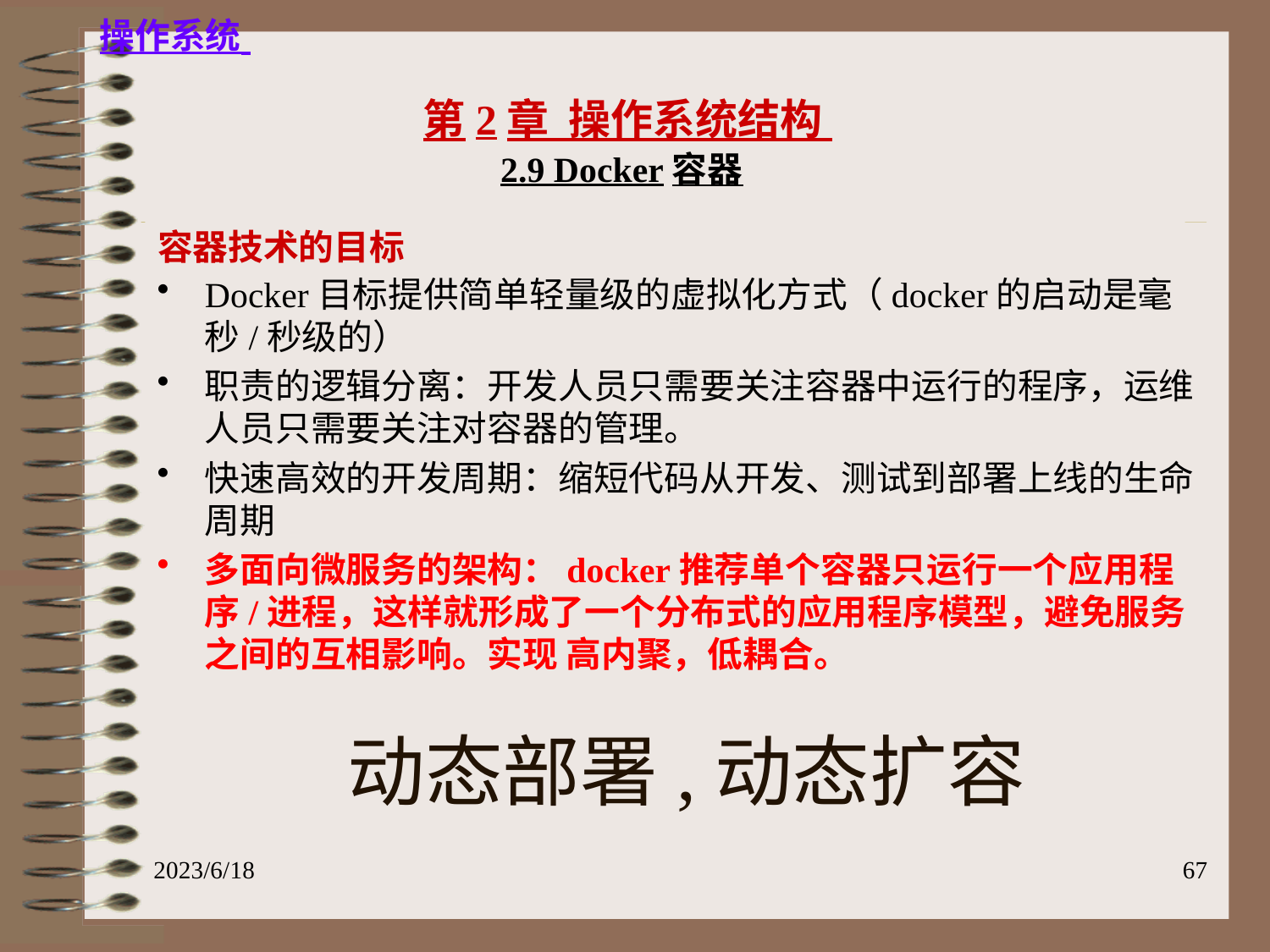

2.9 Docker容器
容器技术的目标
Docker目标提供简单轻量级的虚拟化方式（docker的启动是毫秒/秒级的）
职责的逻辑分离：开发人员只需要关注容器中运行的程序，运维人员只需要关注对容器的管理。
快速高效的开发周期：缩短代码从开发、测试到部署上线的生命周期
多面向微服务的架构：docker推荐单个容器只运行一个应用程序/进程，这样就形成了一个分布式的应用程序模型，避免服务之间的互相影响。实现 高内聚，低耦合。
动态部署,动态扩容
2023/6/18
67